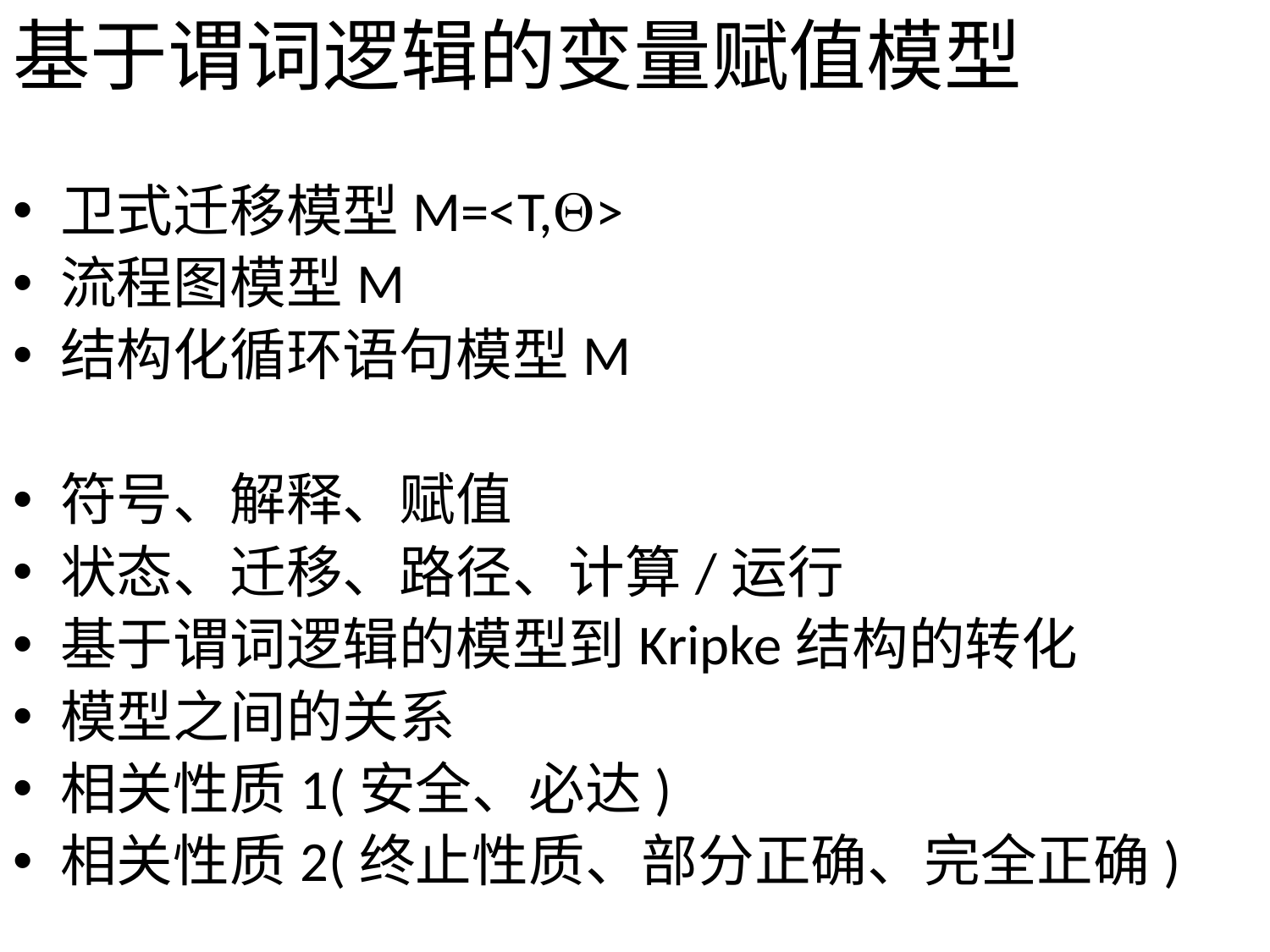

# 基于谓词逻辑的变量赋值模型
卫式迁移模型M=<T,Θ>
流程图模型M
结构化循环语句模型M

符号、解释、赋值
状态、迁移、路径、计算/运行
基于谓词逻辑的模型到Kripke结构的转化
模型之间的关系
相关性质1(安全、必达)
相关性质2(终止性质、部分正确、完全正确)